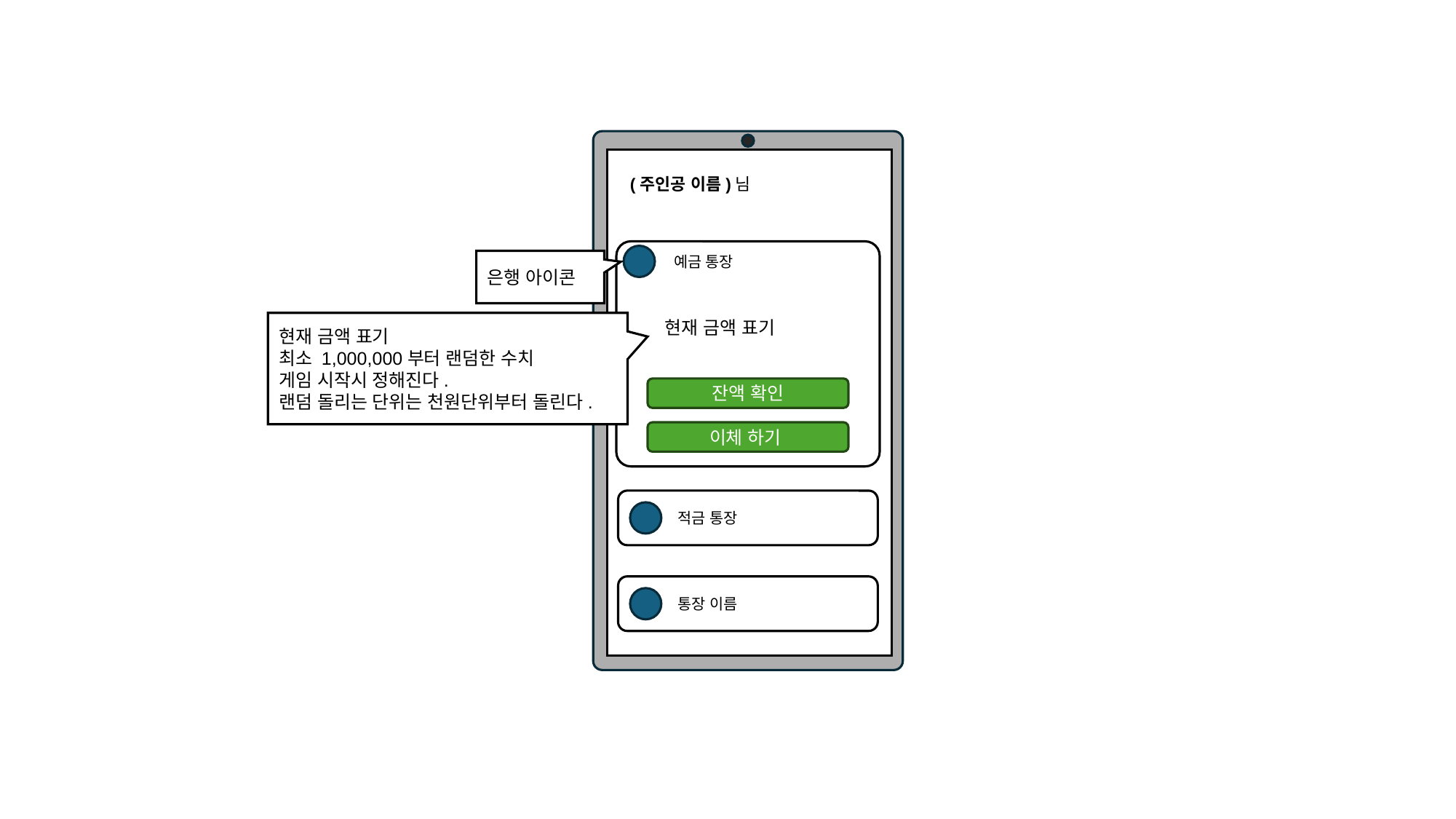

(주인공 이름)님

예금 통장
현재 금액 표기
잔액 확인
이체 하기

은행 아이콘
현재 금액 표기
최소 1,000,000부터 랜덤한 수치
게임 시작시 정해진다.
랜덤 돌리는 단위는 천원단위부터 돌린다.

적금 통장

통장 이름